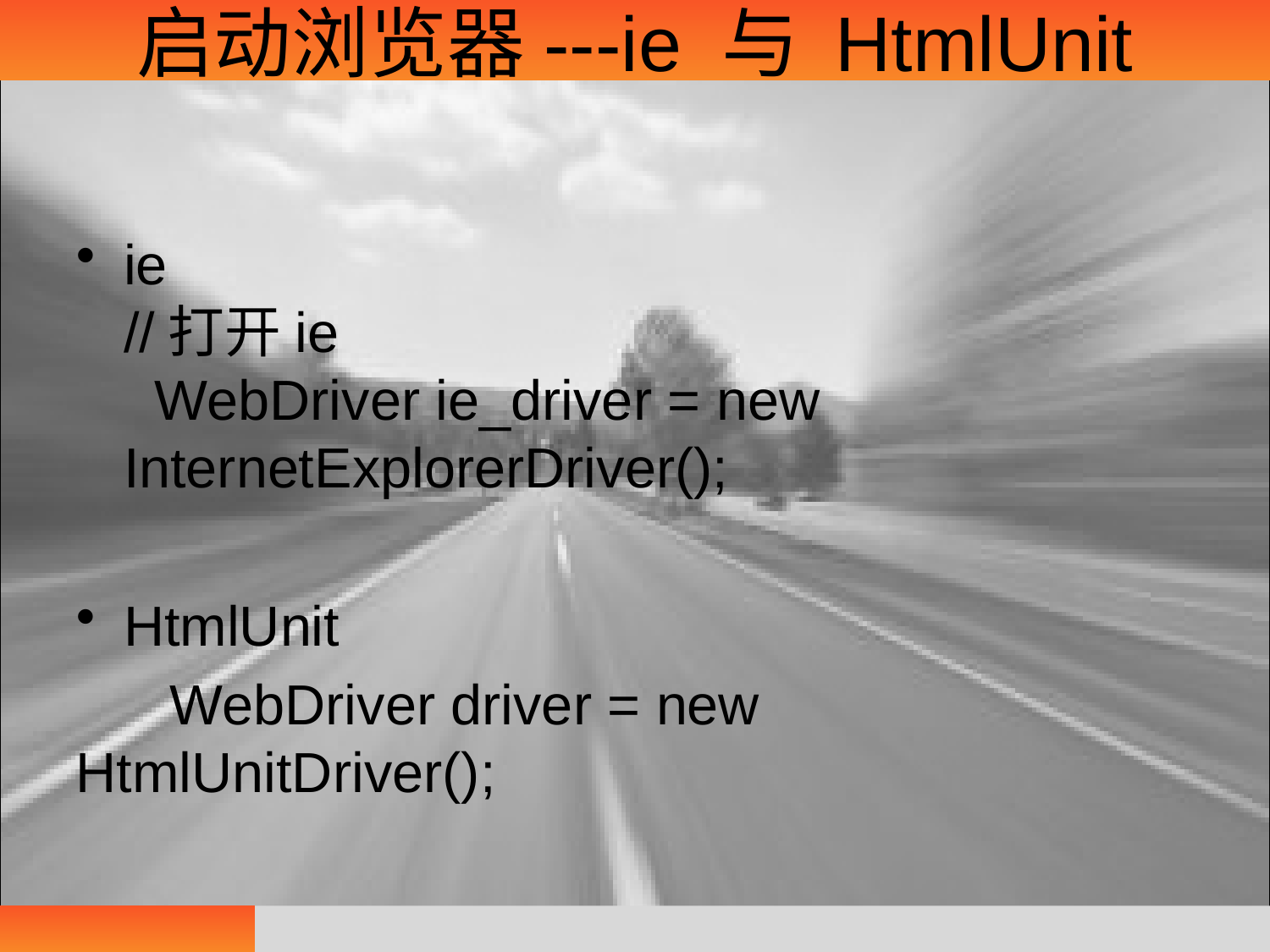

# 启动浏览器---ie 与 HtmlUnit
ie
//打开ie
  WebDriver ie_driver = new  InternetExplorerDriver();

HtmlUnit
      WebDriver driver = new HtmlUnitDriver();